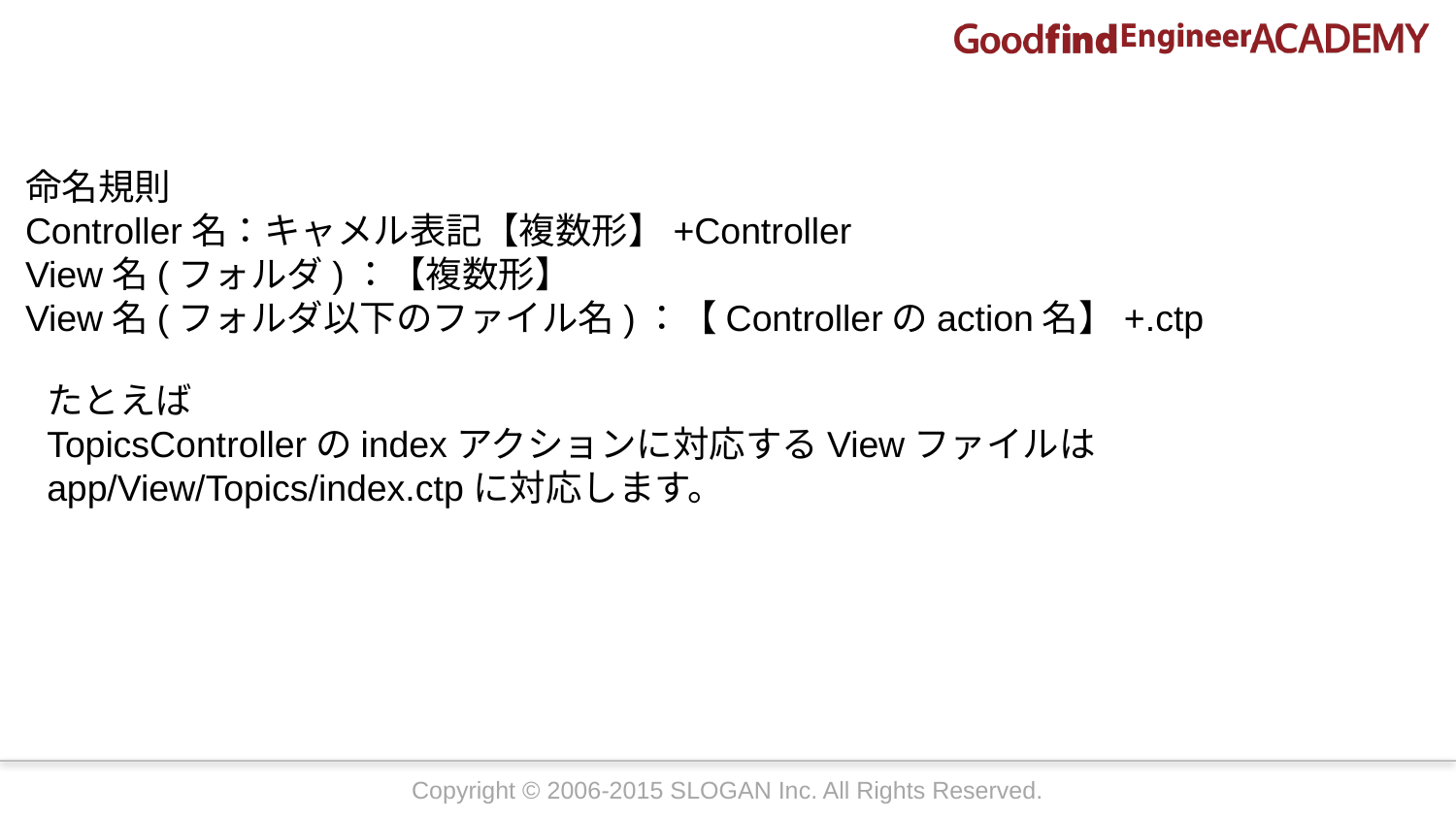

命名規則
Controller名：キャメル表記【複数形】+Controller
View名(フォルダ)：【複数形】
View名(フォルダ以下のファイル名)：【Controllerのaction名】+.ctp
たとえば
TopicsControllerのindexアクションに対応するViewファイルは
app/View/Topics/index.ctpに対応します。